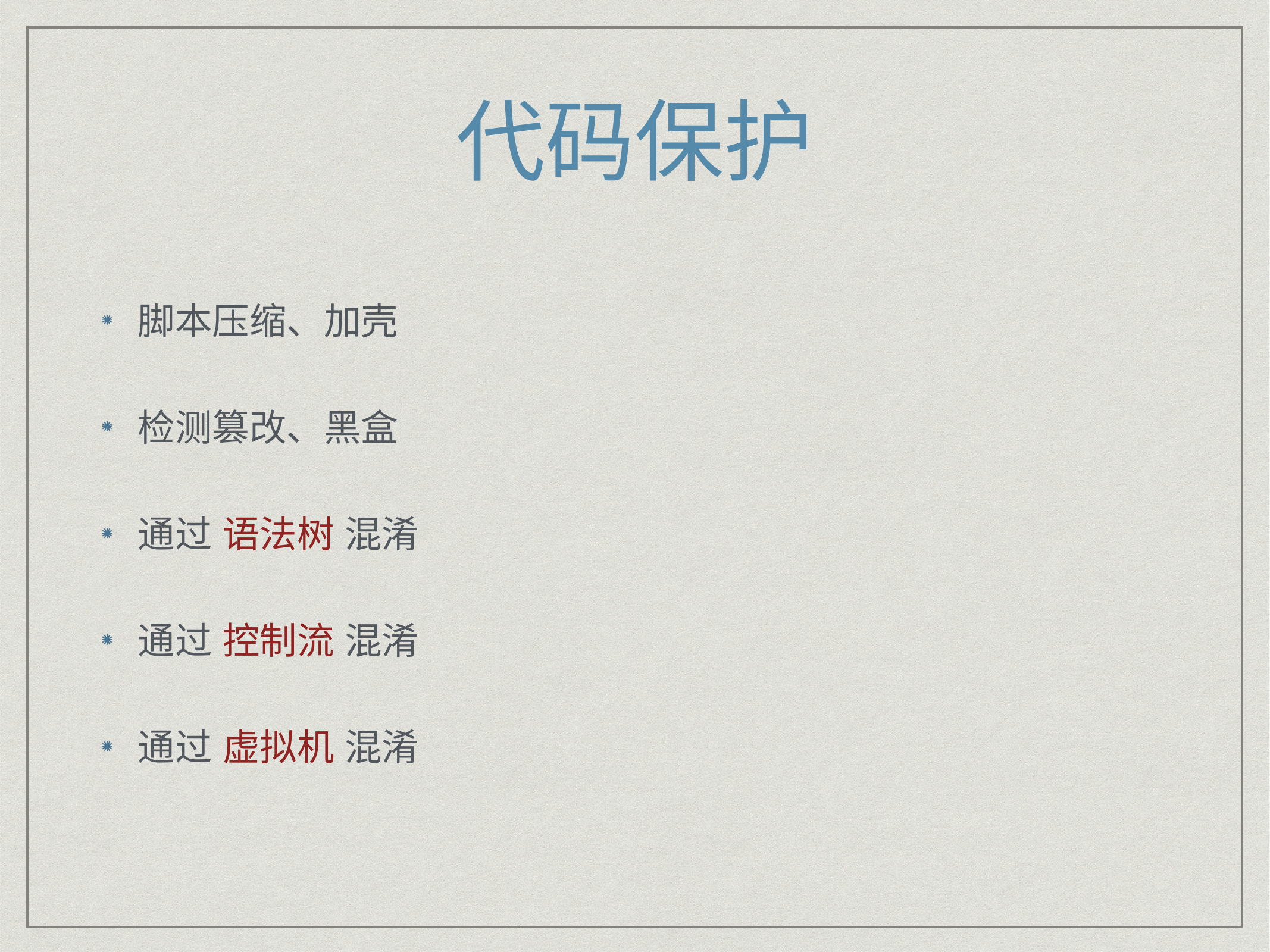

# 代码保护
脚本压缩、加壳
检测篡改、黑盒
通过 语法树 混淆
通过 控制流 混淆
通过 虚拟机 混淆